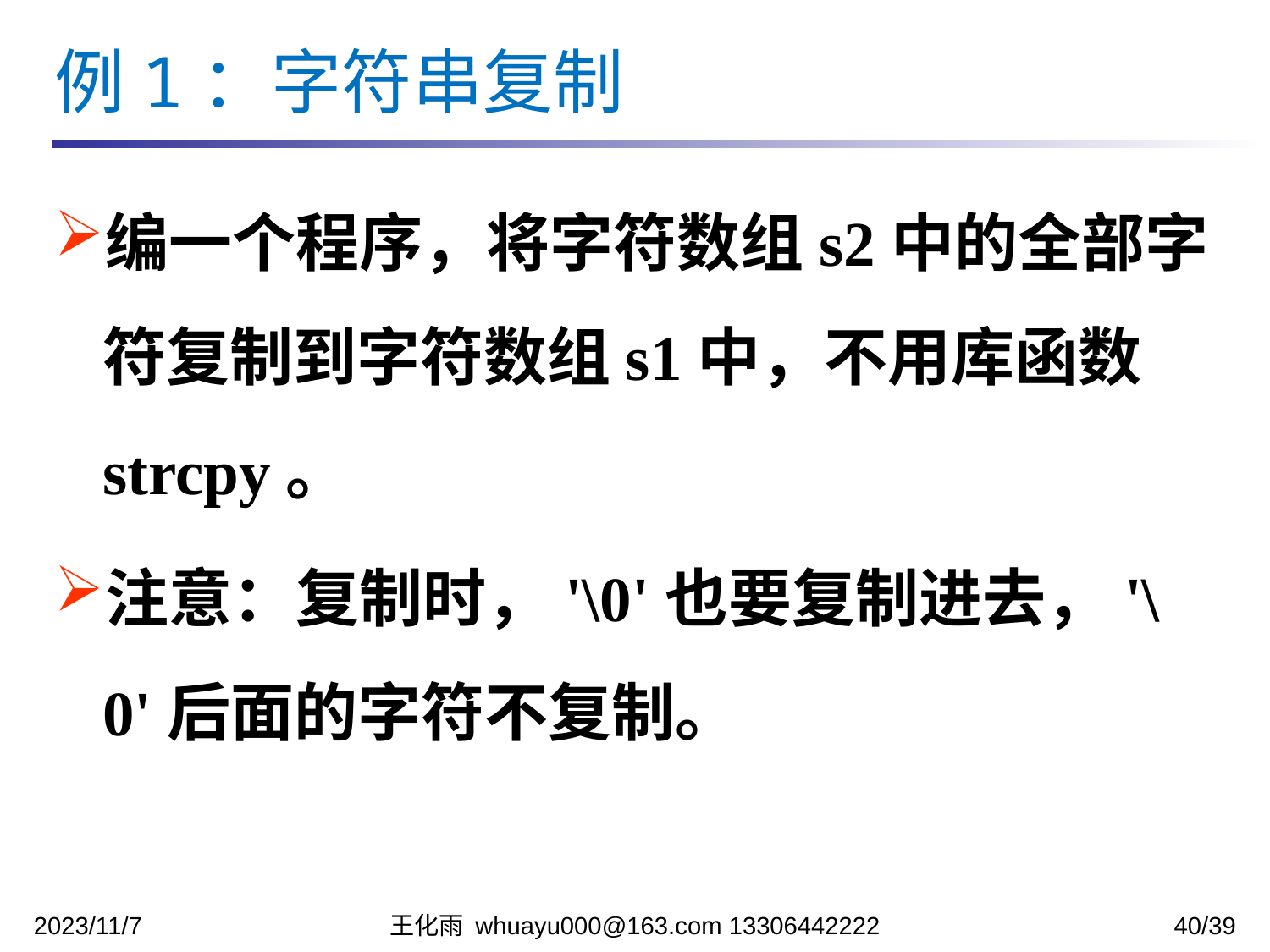

例1：字符串复制
编一个程序，将字符数组s2中的全部字符复制到字符数组s1中，不用库函数strcpy。
注意：复制时，'\0'也要复制进去，'\0'后面的字符不复制。
2023/11/7
王化雨 whuayu000@163.com 13306442222
40/39